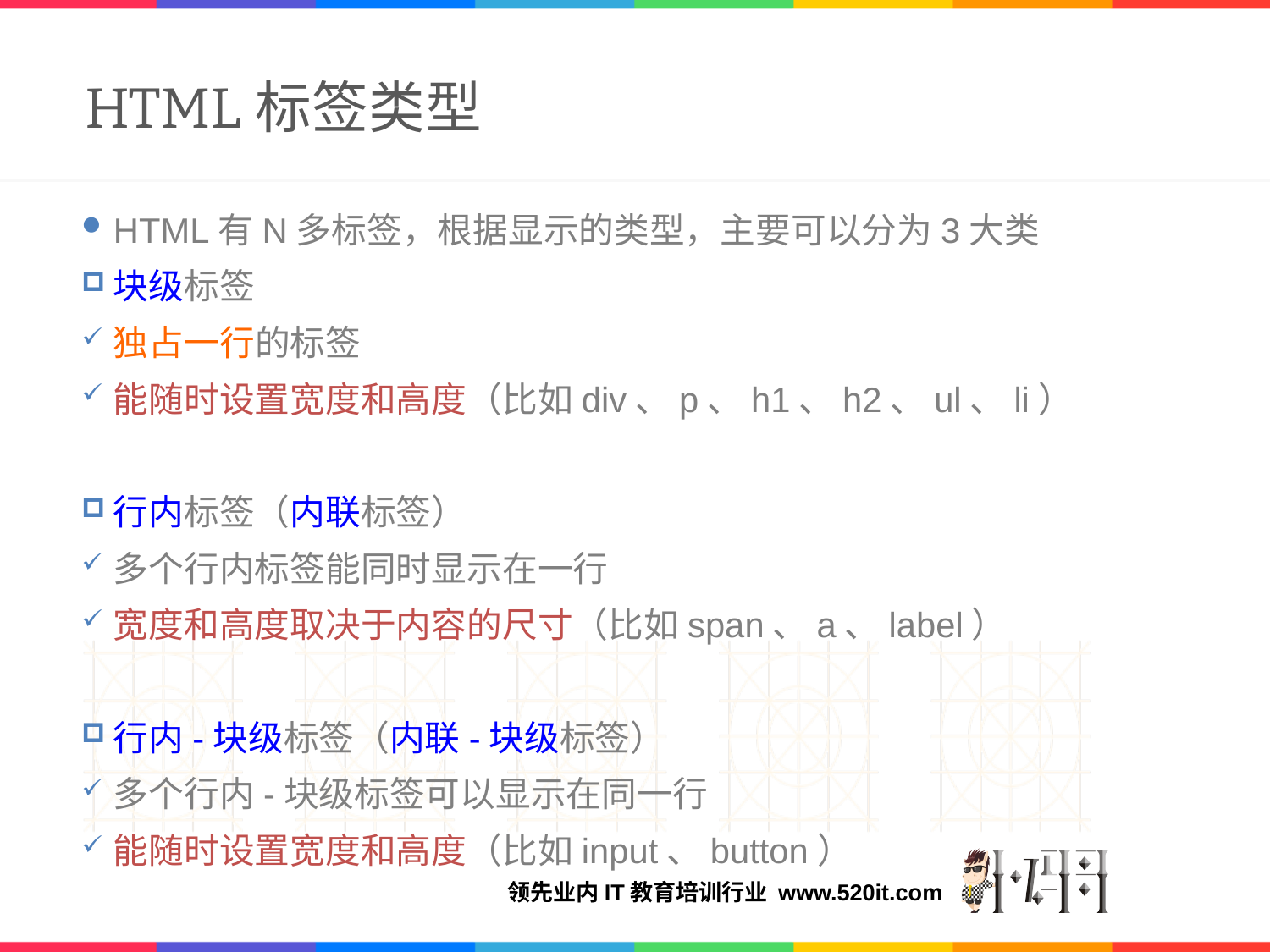

# HTML标签类型
HTML有N多标签，根据显示的类型，主要可以分为3大类
块级标签
独占一行的标签
能随时设置宽度和高度（比如div、p、h1、h2、ul、li）

行内标签（内联标签）
多个行内标签能同时显示在一行
宽度和高度取决于内容的尺寸（比如span、a、label）

行内-块级标签（内联-块级标签）
多个行内-块级标签可以显示在同一行
能随时设置宽度和高度（比如input、button）